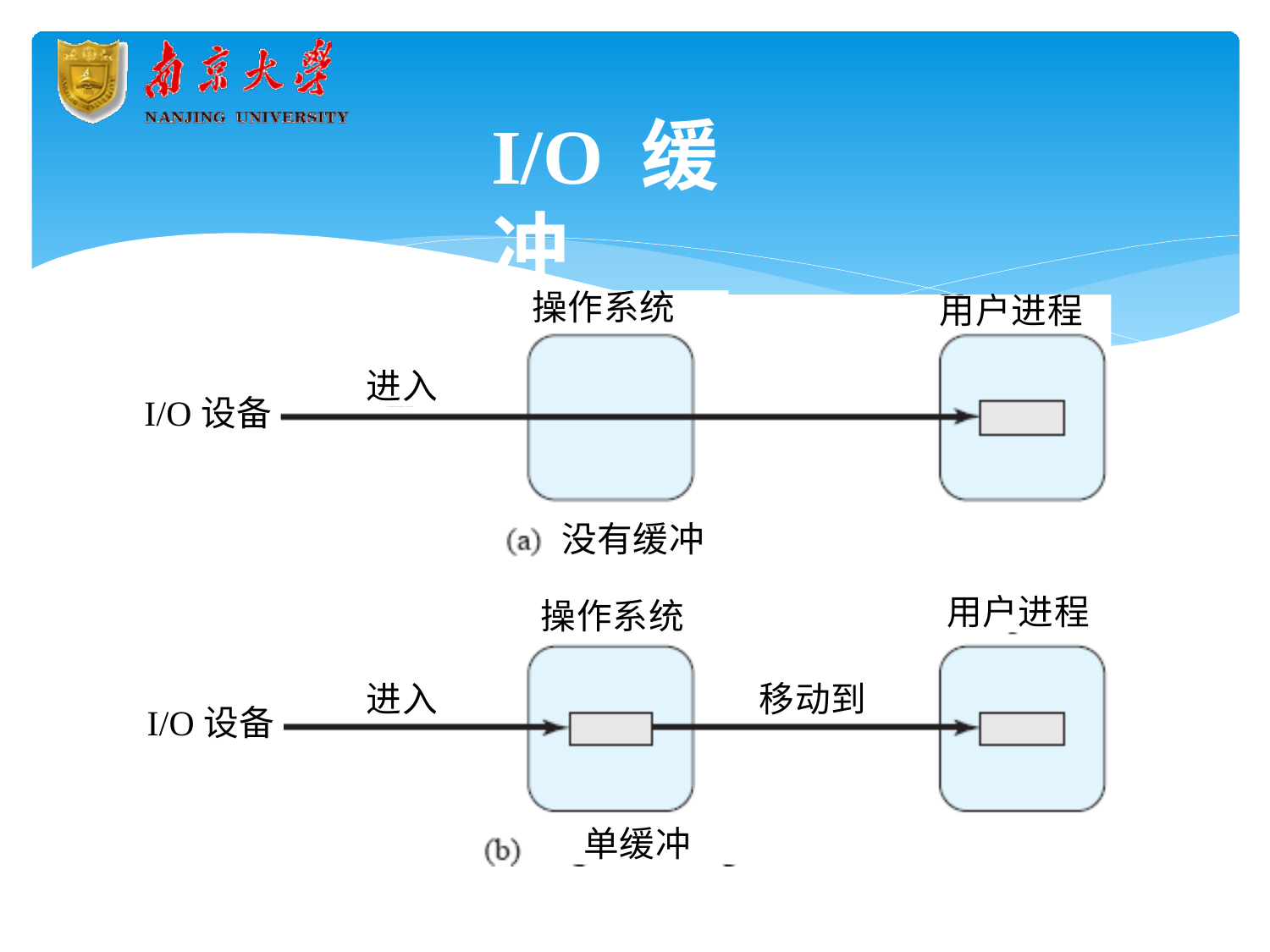

# I/O 缓冲
操作系统

用户进程
进入
I/O设备
没有缓冲
用户进程
操作系统
进入
移动到
I/O设备
单缓冲